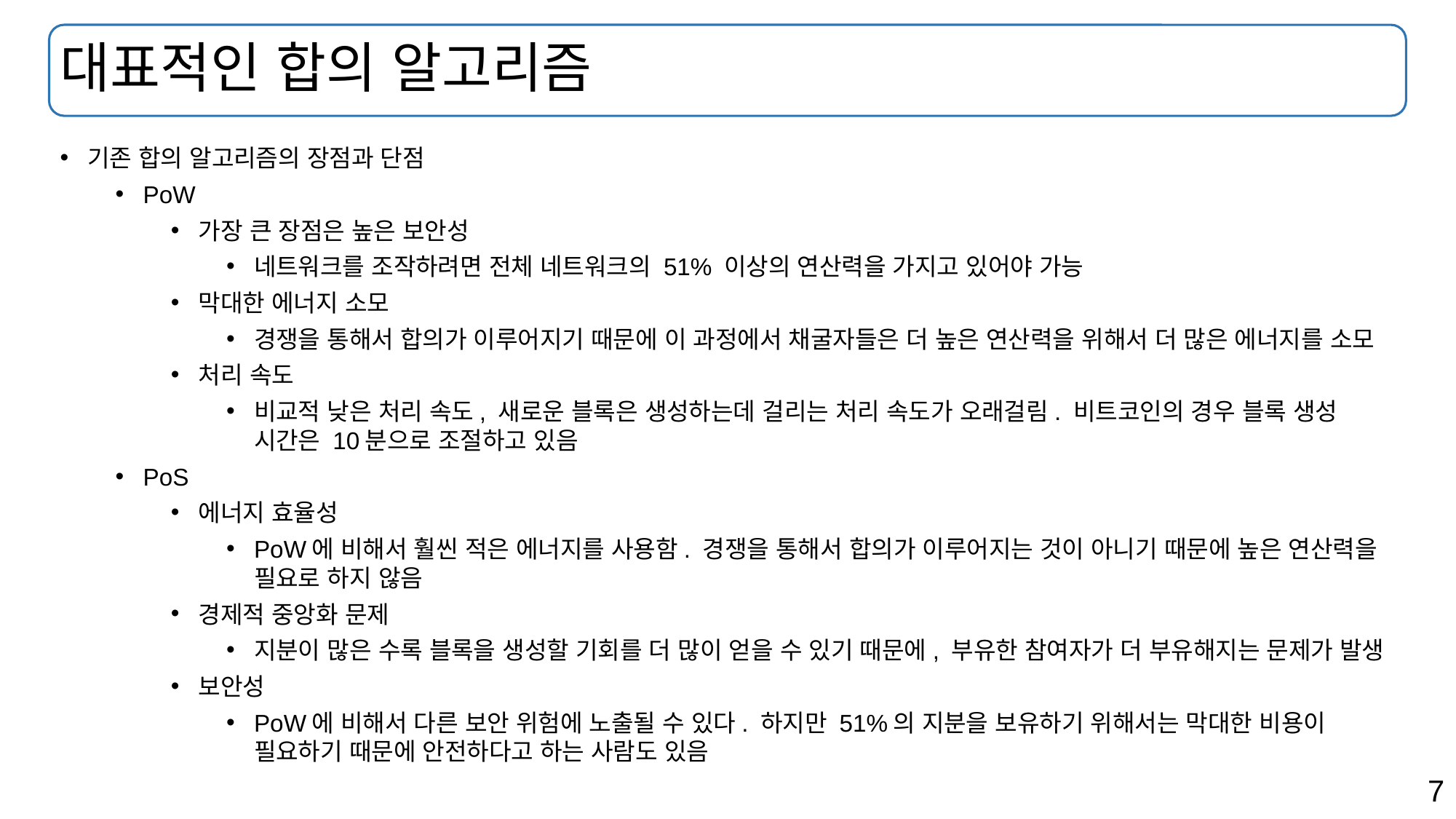

# 대표적인 합의 알고리즘
기존 합의 알고리즘의 장점과 단점
PoW
가장 큰 장점은 높은 보안성
네트워크를 조작하려면 전체 네트워크의 51% 이상의 연산력을 가지고 있어야 가능
막대한 에너지 소모
경쟁을 통해서 합의가 이루어지기 때문에 이 과정에서 채굴자들은 더 높은 연산력을 위해서 더 많은 에너지를 소모
처리 속도
비교적 낮은 처리 속도, 새로운 블록은 생성하는데 걸리는 처리 속도가 오래걸림. 비트코인의 경우 블록 생성 시간은 10분으로 조절하고 있음
PoS
에너지 효율성
PoW에 비해서 훨씬 적은 에너지를 사용함. 경쟁을 통해서 합의가 이루어지는 것이 아니기 때문에 높은 연산력을 필요로 하지 않음
경제적 중앙화 문제
지분이 많은 수록 블록을 생성할 기회를 더 많이 얻을 수 있기 때문에, 부유한 참여자가 더 부유해지는 문제가 발생
보안성
PoW에 비해서 다른 보안 위험에 노출될 수 있다. 하지만 51%의 지분을 보유하기 위해서는 막대한 비용이 필요하기 때문에 안전하다고 하는 사람도 있음